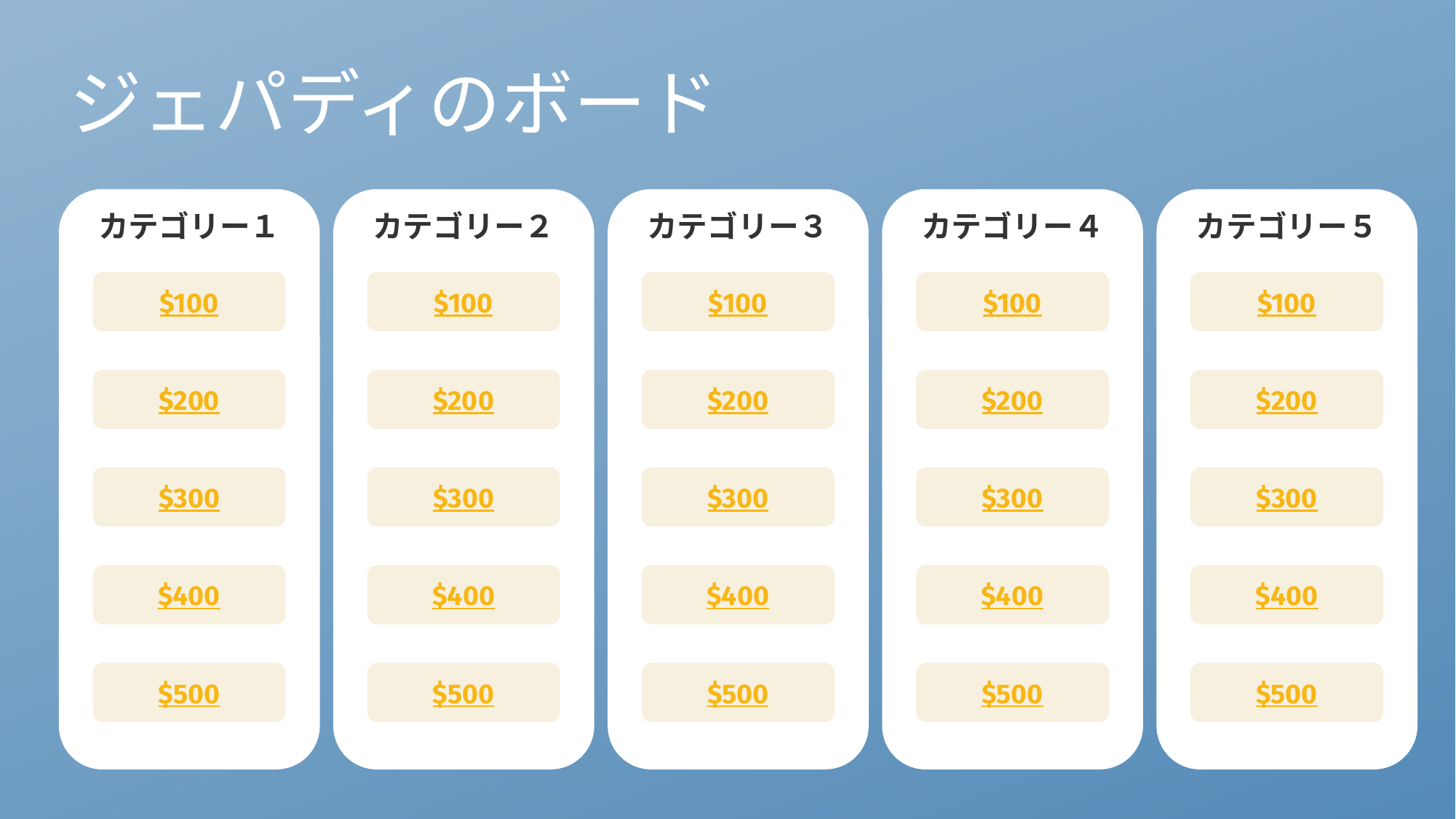

# ジェパディのボード
カテゴリー１
カテゴリー２
カテゴリー３
カテゴリー４
カテゴリー５
$100
$100
$100
$100
$100
$200
$200
$200
$200
$200
$300
$300
$300
$300
$300
$400
$400
$400
$400
$400
$500
$500
$500
$500
$500